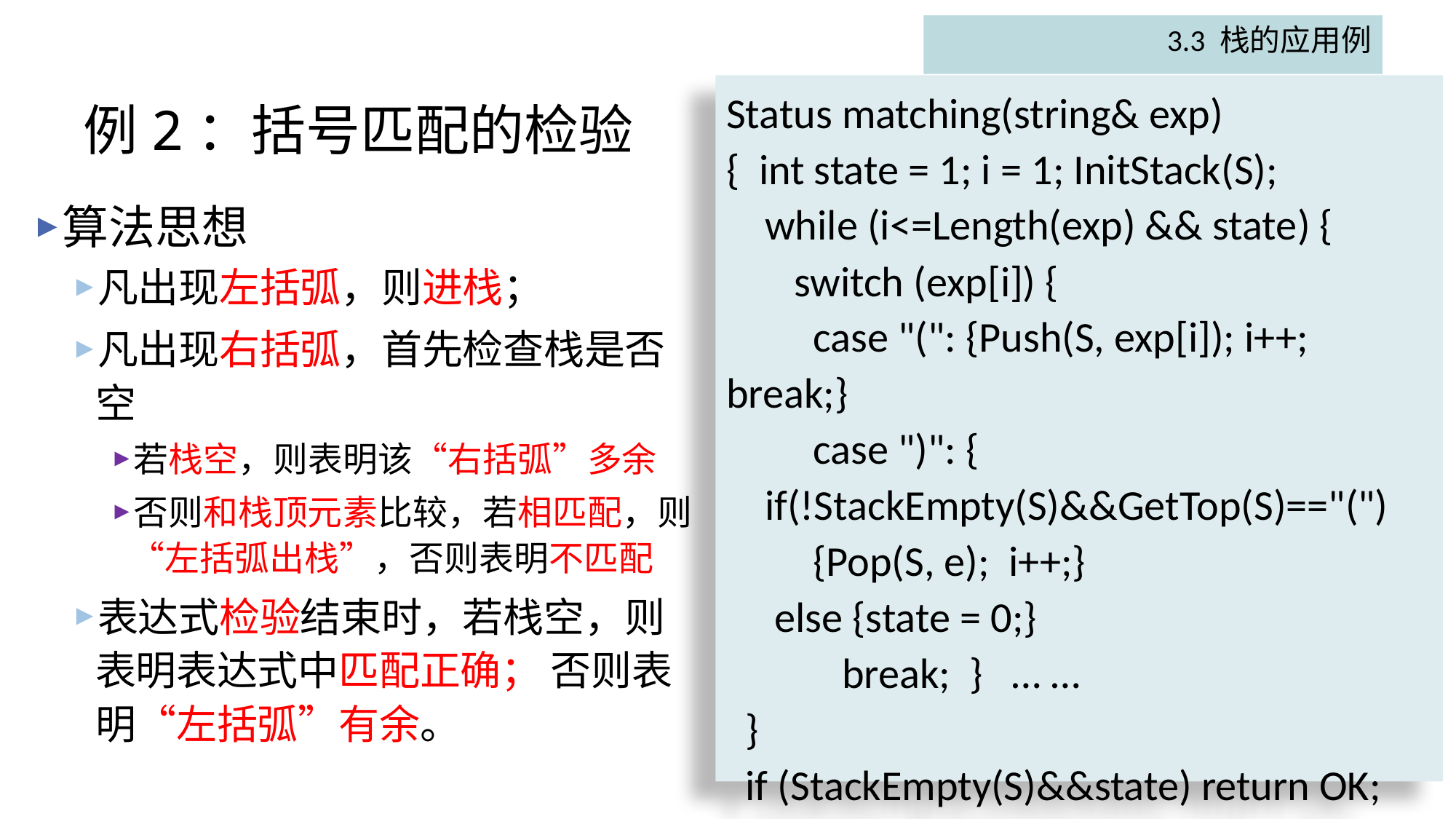

3.3 栈的应用例

Status matching(string& exp)
{  int state = 1; i = 1; InitStack(S);
    while (i<=Length(exp) && state) {
       switch (exp[i]) {
         case "(": {Push(S, exp[i]); i++; break;}
         case ")": {
    if(!StackEmpty(S)&&GetTop(S)=="(")
         {Pop(S, e);  i++;}
     else {state = 0;}
            break;  }   … …
  }
  if (StackEmpty(S)&&state) return OK;
# 例2：括号匹配的检验
算法思想
凡出现左括弧，则进栈；
凡出现右括弧，首先检查栈是否空
若栈空，则表明该“右括弧”多余
否则和栈顶元素比较，若相匹配，则“左括弧出栈”，否则表明不匹配
表达式检验结束时，若栈空，则表明表达式中匹配正确； 否则表明“左括弧”有余。